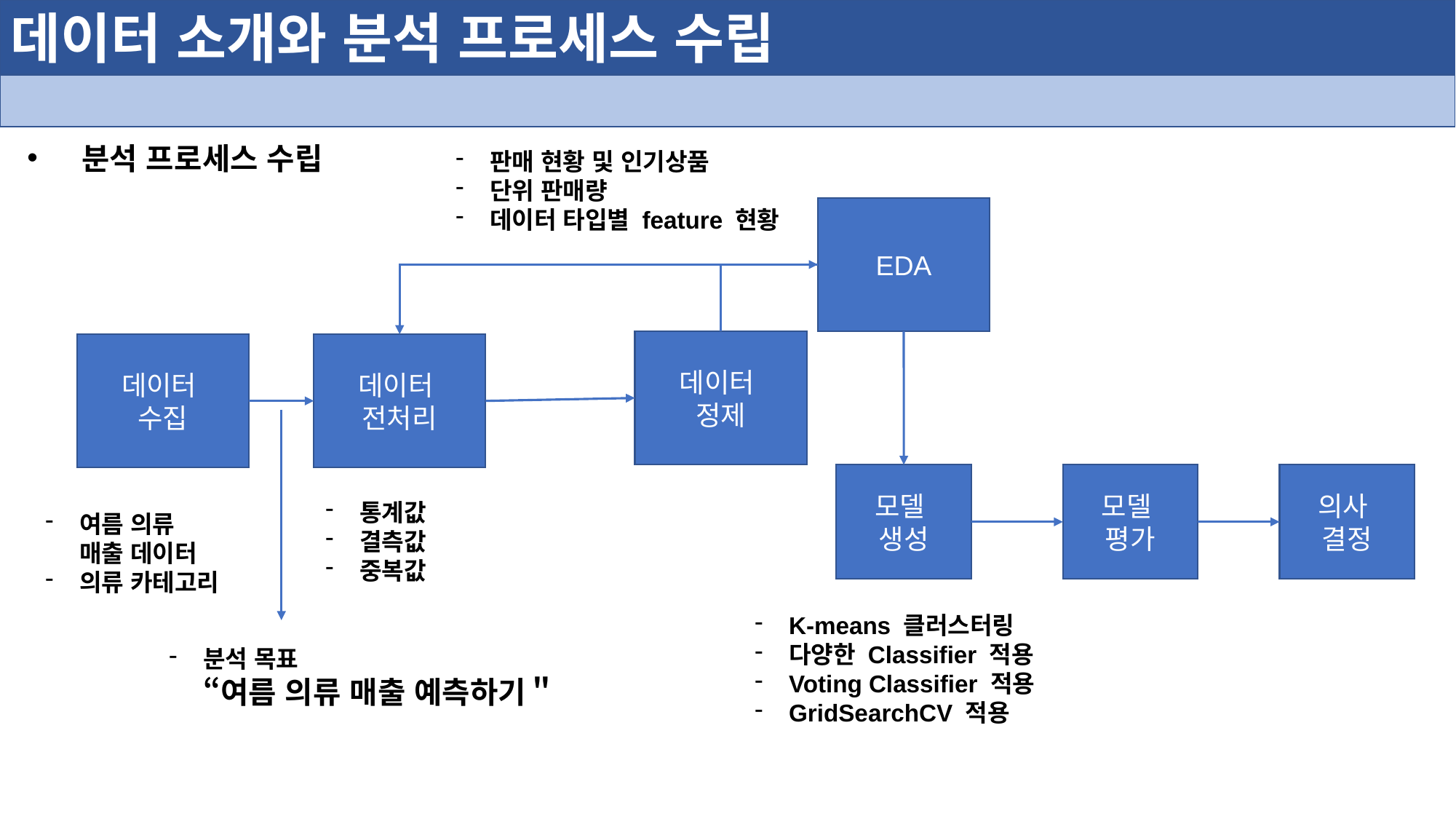

데이터 소개와 분석 프로세스 수립

분석 프로세스 수립
판매 현황 및 인기상품
단위 판매량
데이터 타입별 feature 현황
EDA
데이터
정제
데이터
수집
데이터
전처리
모델
생성
모델
평가
의사
결정
통계값
결측값
중복값
여름 의류
매출 데이터
의류 카테고리
K-means 클러스터링
다양한 Classifier 적용
Voting Classifier 적용
GridSearchCV 적용
분석 목표
“여름 의류 매출 예측하기＂